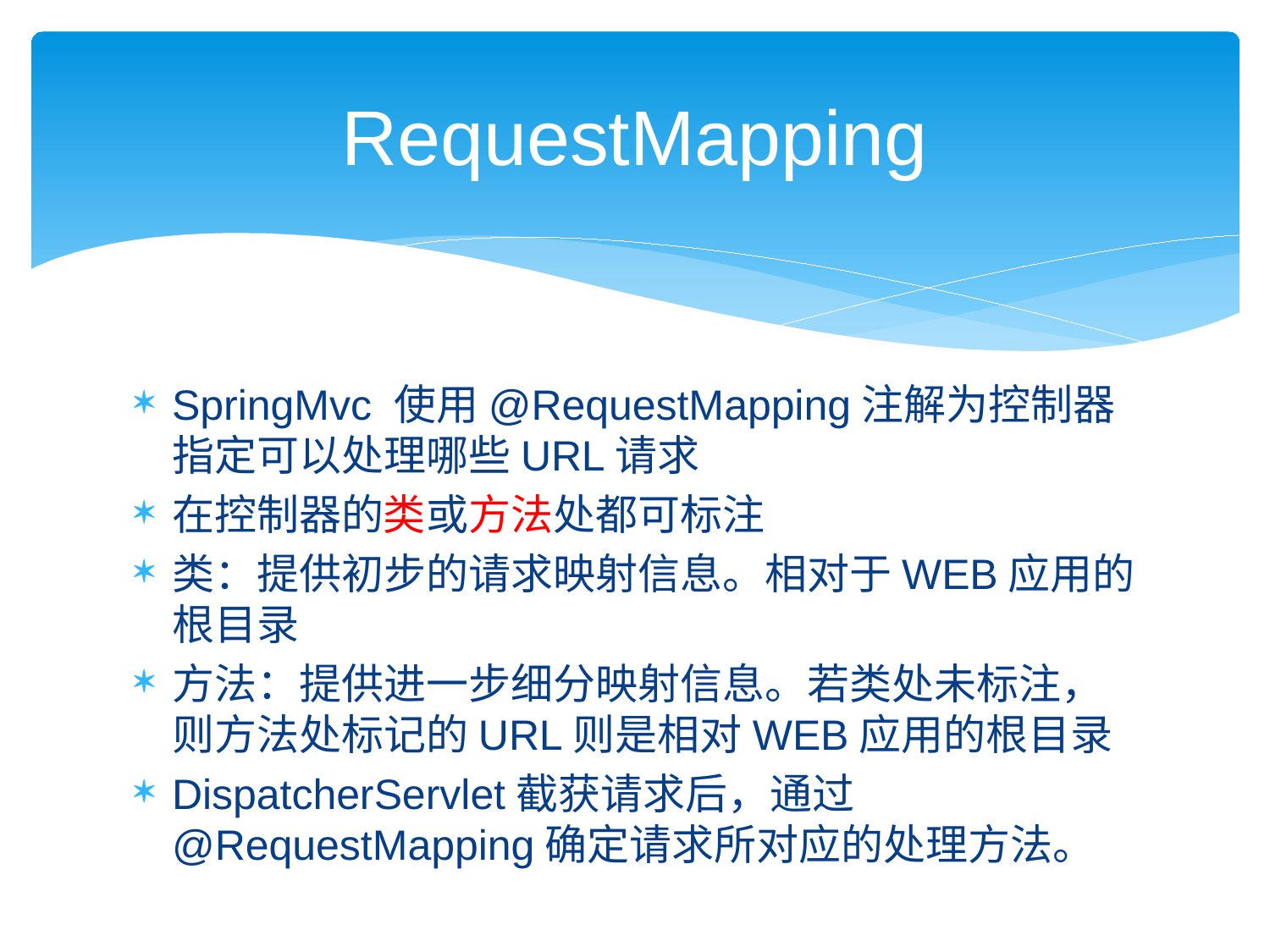

# RequestMapping
SpringMvc 使用@RequestMapping注解为控制器指定可以处理哪些URL请求
在控制器的类或方法处都可标注
类：提供初步的请求映射信息。相对于WEB应用的根目录
方法：提供进一步细分映射信息。若类处未标注，则方法处标记的URL则是相对WEB应用的根目录
DispatcherServlet截获请求后，通过@RequestMapping确定请求所对应的处理方法。